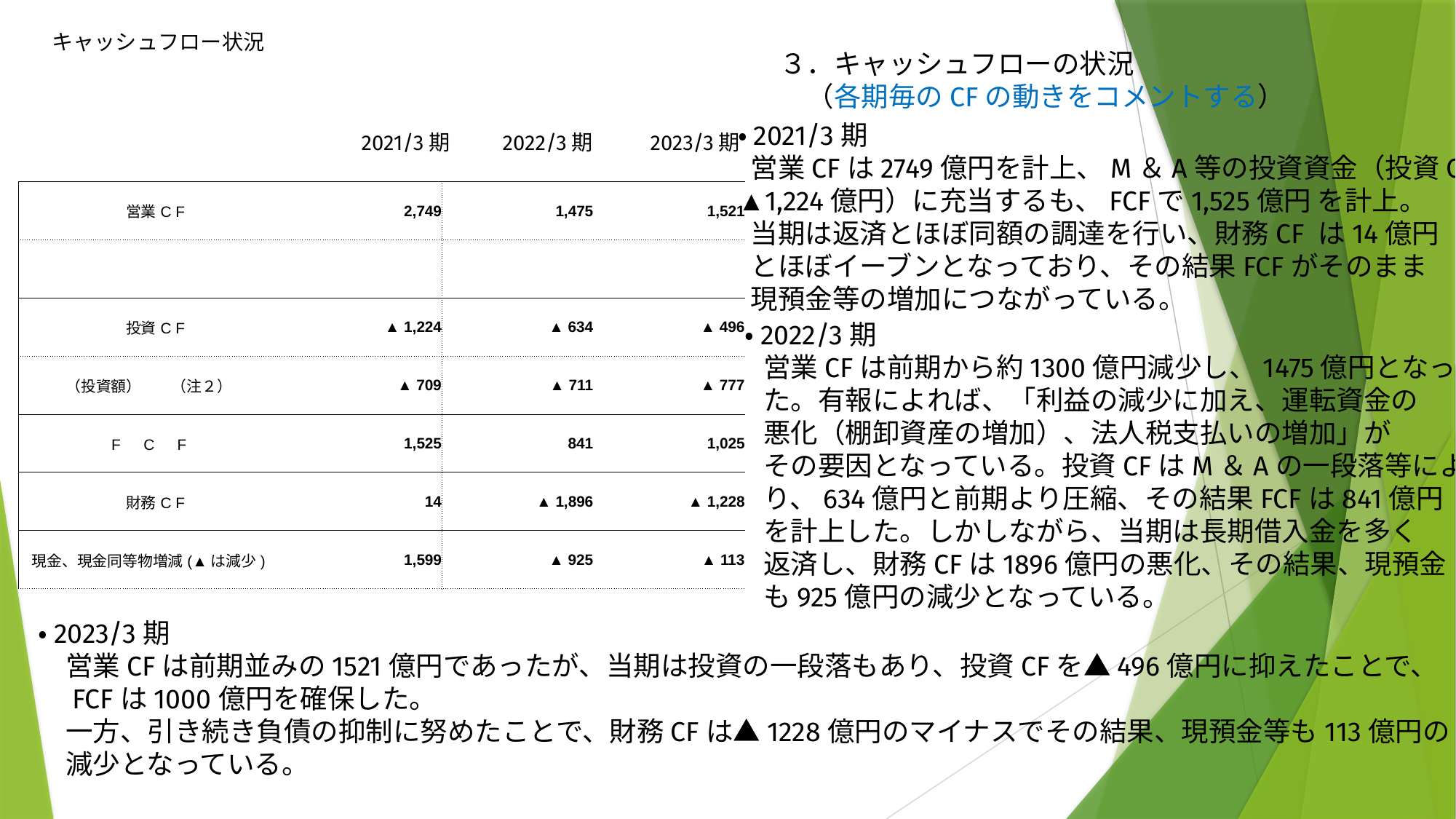

キャッシュフロー状況
３．キャッシュフローの状況
　（各期毎のCFの動きをコメントする）
・2021/3期
 営業CFは2749億円を計上、M＆A等の投資資金（投資CF
▲1,224億円）に充当するも、FCFで1,525億円 を計上。
 当期は返済とほぼ同額の調達を行い、財務CF は14億円
 とほぼイーブンとなっており、その結果FCFがそのまま
 現預金等の増加につながっている。
2021/3期          2022/3期　　  2023/3期
| 営業C F | 2,749 | 1,475 | 1,521 |
| --- | --- | --- | --- |
|  |  |  |  |
| 投資C F | ▲ 1,224 | ▲ 634 | ▲ 496 |
| （投資額）　　（注２） | ▲ 709 | ▲ 711 | ▲ 777 |
| F　C　F | 1,525 | 841 | 1,025 |
| 財務C F | 14 | ▲ 1,896 | ▲ 1,228 |
| 現金、現金同等物増減(▲は減少) | 1,599 | ▲ 925 | ▲ 113 |
・2022/3期
  営業CFは前期から約1300億円減少し、1475億円となっ
  た。有報によれば、「利益の減少に加え、運転資金の
  悪化（棚卸資産の増加）、法人税支払いの増加」が
  その要因となっている。投資CFはM＆Aの一段落等によ
  り、634億円と前期より圧縮、その結果FCFは841億円
  を計上した。しかしながら、当期は長期借入金を多く
  返済し、財務CFは1896億円の悪化、その結果、現預金
  も925億円の減少となっている。
・2023/3期
　営業CFは前期並みの1521億円であったが、当期は投資の一段落もあり、投資CFを▲496億円に抑えたことで、
　FCFは1000億円を確保した。
　一方、引き続き負債の抑制に努めたことで、財務CFは▲1228億円のマイナスでその結果、現預金等も113億円の
　減少となっている。